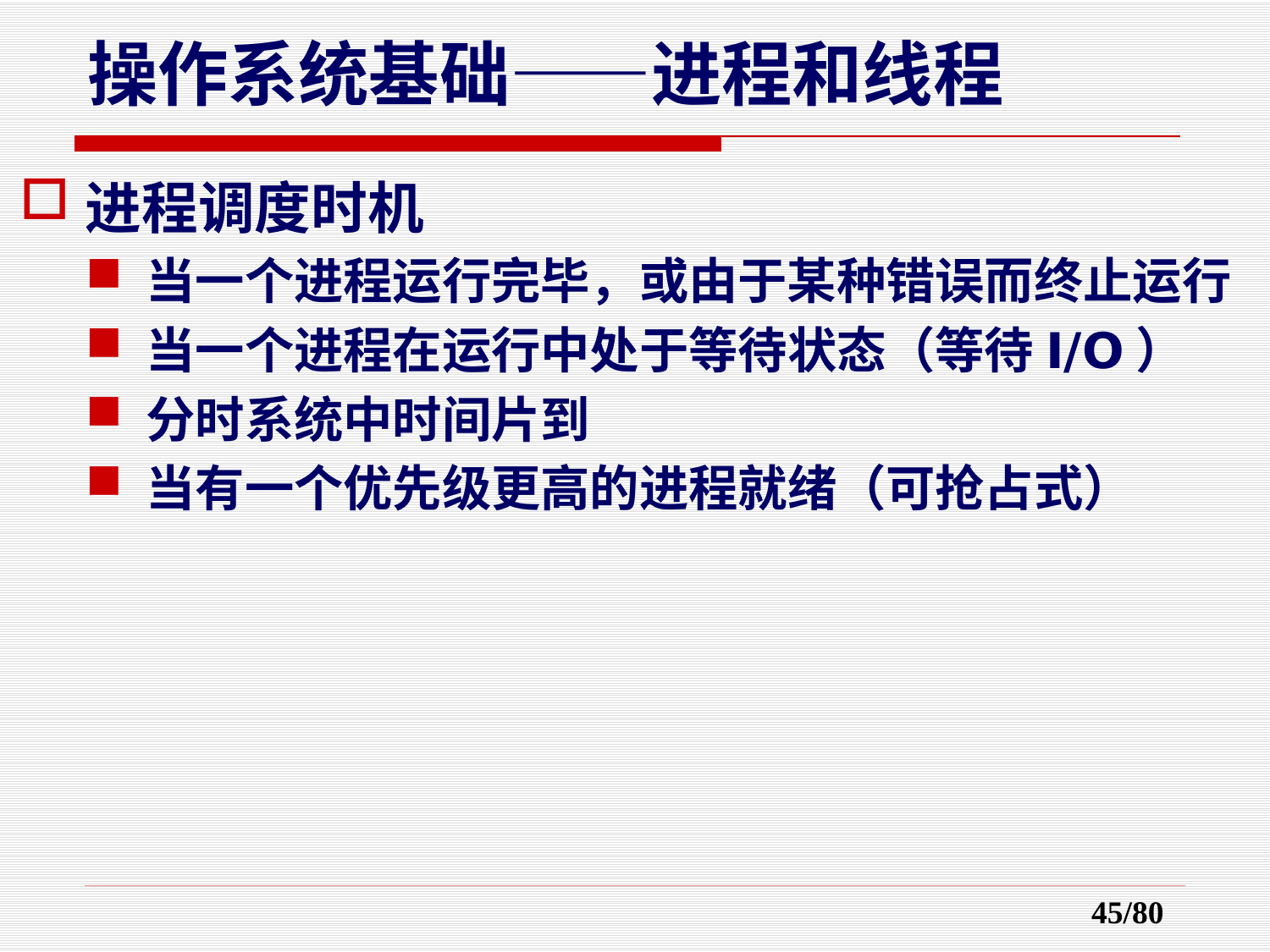

操作系统基础——进程和线程
进程调度时机
当一个进程运行完毕，或由于某种错误而终止运行
当一个进程在运行中处于等待状态（等待I/O）
分时系统中时间片到
当有一个优先级更高的进程就绪（可抢占式）